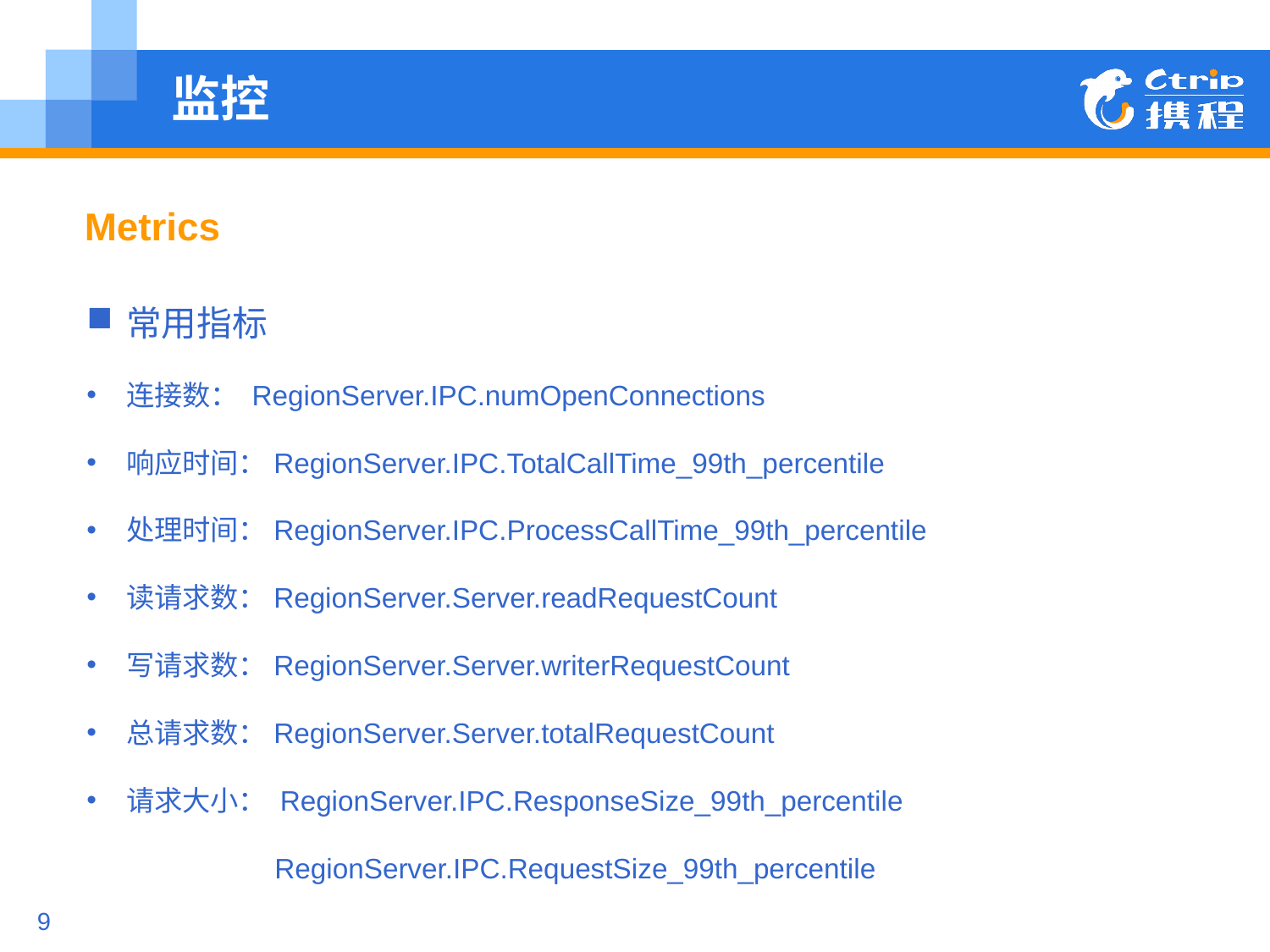

# 监控
Metrics
常用指标
连接数： RegionServer.IPC.numOpenConnections
响应时间：RegionServer.IPC.TotalCallTime_99th_percentile
处理时间：RegionServer.IPC.ProcessCallTime_99th_percentile
读请求数：RegionServer.Server.readRequestCount
写请求数：RegionServer.Server.writerRequestCount
总请求数：RegionServer.Server.totalRequestCount
请求大小： RegionServer.IPC.ResponseSize_99th_percentile
                   RegionServer.IPC.RequestSize_99th_percentile
9